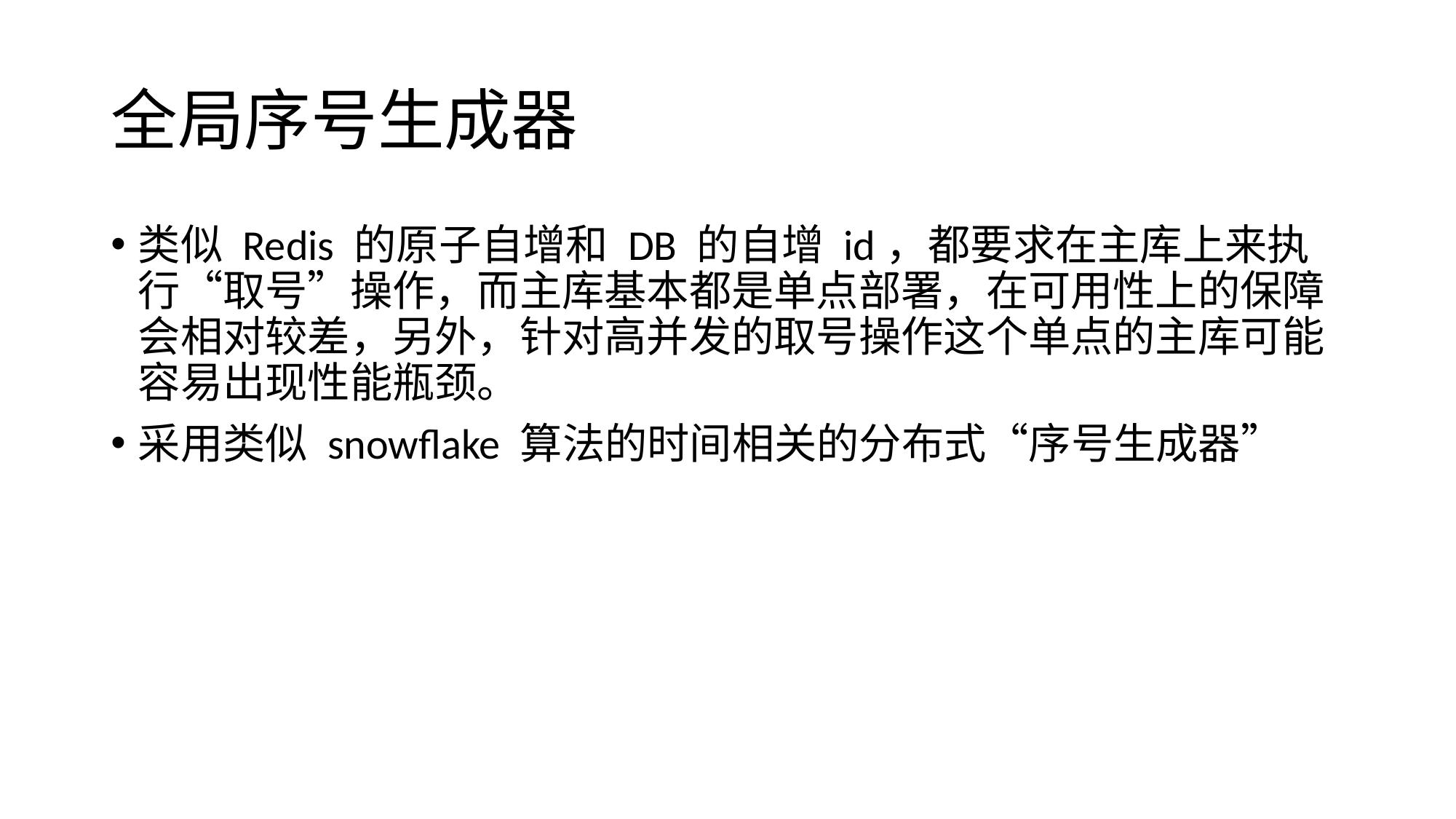

# 全局序号生成器
类似 Redis 的原子自增和 DB 的自增 id，都要求在主库上来执行“取号”操作，而主库基本都是单点部署，在可用性上的保障会相对较差，另外，针对高并发的取号操作这个单点的主库可能容易出现性能瓶颈。
采用类似 snowflake 算法的时间相关的分布式“序号生成器”